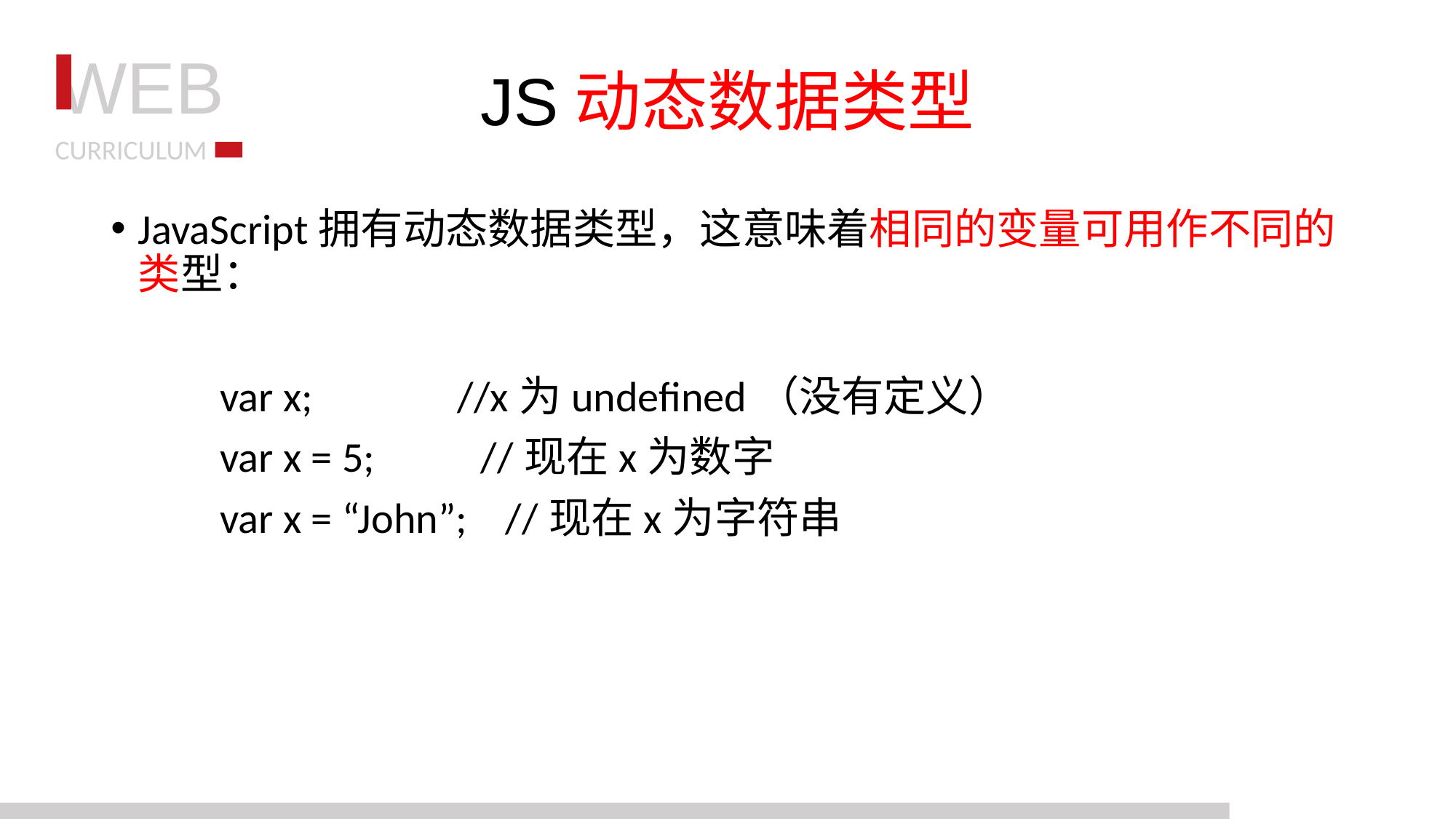

# JS动态数据类型
JavaScript拥有动态数据类型，这意味着相同的变量可用作不同的类型：

	var x;               //x为undefined（没有定义）
	var x = 5;           //现在x为数字
	var x = “John”;    //现在x为字符串